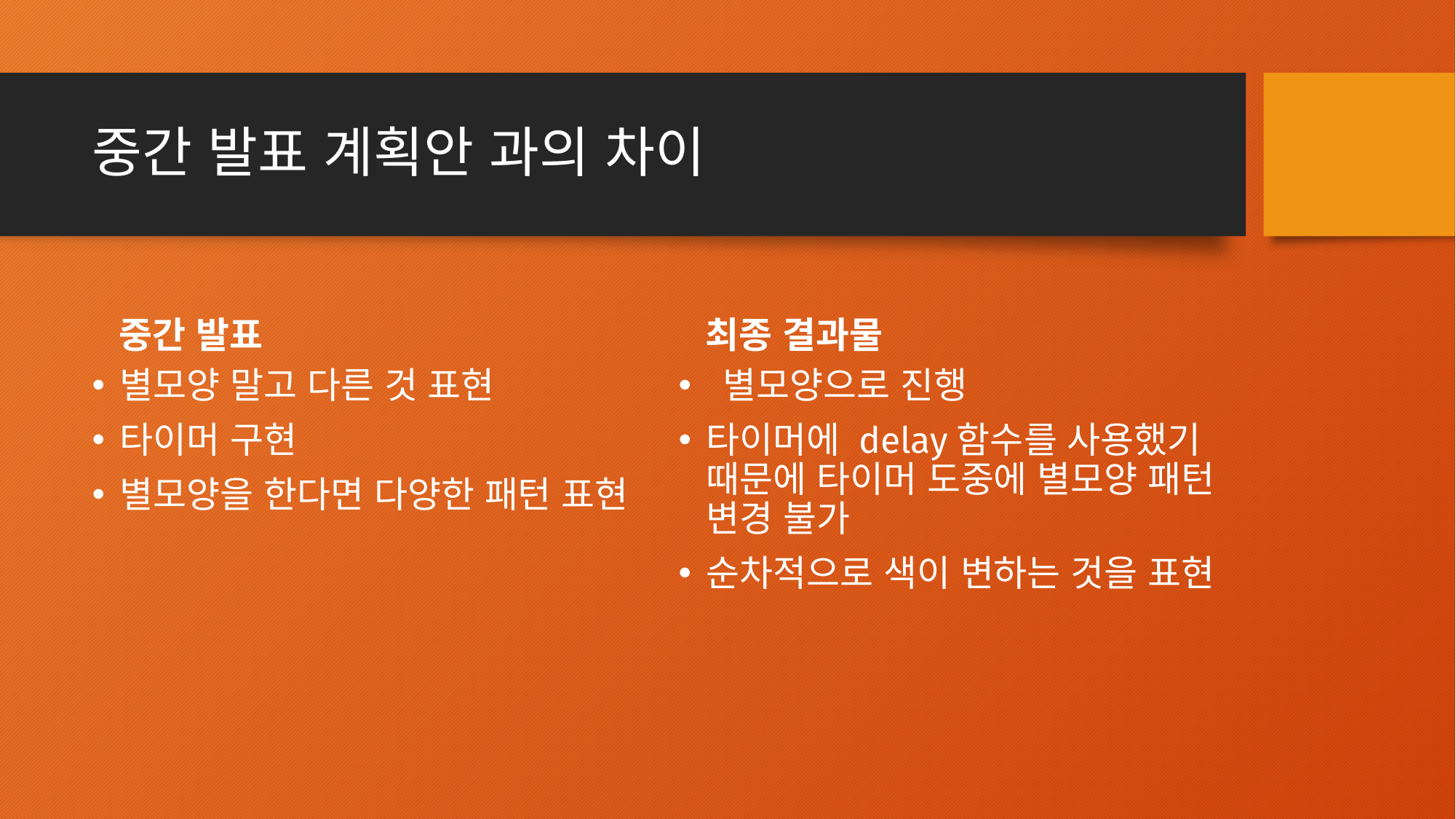

# 중간 발표 계획안 과의 차이
중간 발표
최종 결과물
별모양 말고 다른 것 표현
타이머 구현
별모양을 한다면 다양한 패턴 표현
 별모양으로 진행
타이머에 delay함수를 사용했기 때문에 타이머 도중에 별모양 패턴 변경 불가
순차적으로 색이 변하는 것을 표현